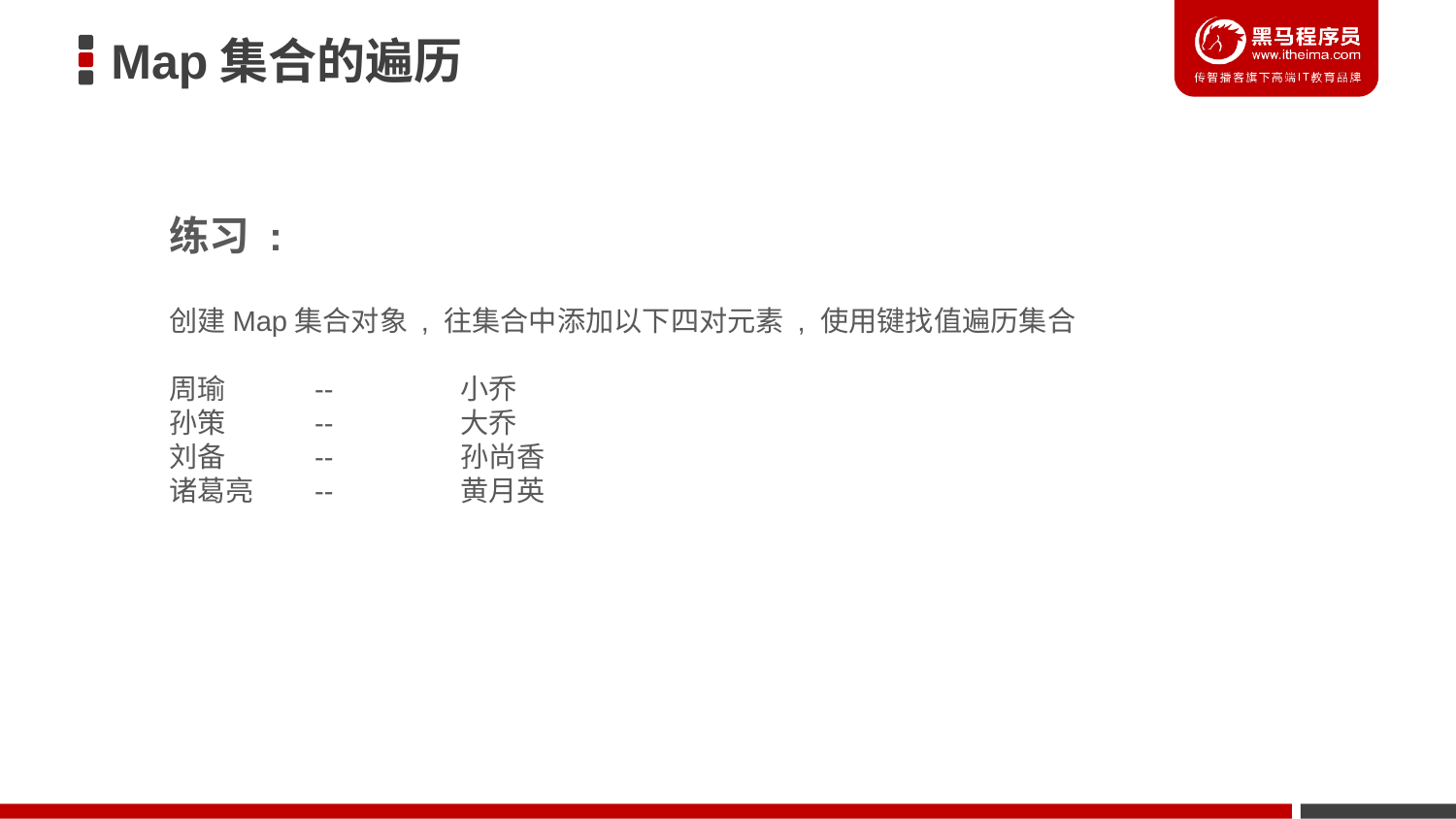

Map集合的遍历
练习 :
创建Map集合对象 , 往集合中添加以下四对元素 , 使用键找值遍历集合

周瑜 	-- 	小乔
孙策 	-- 	大乔
刘备 	-- 	孙尚香
诸葛亮 	-- 	黄月英